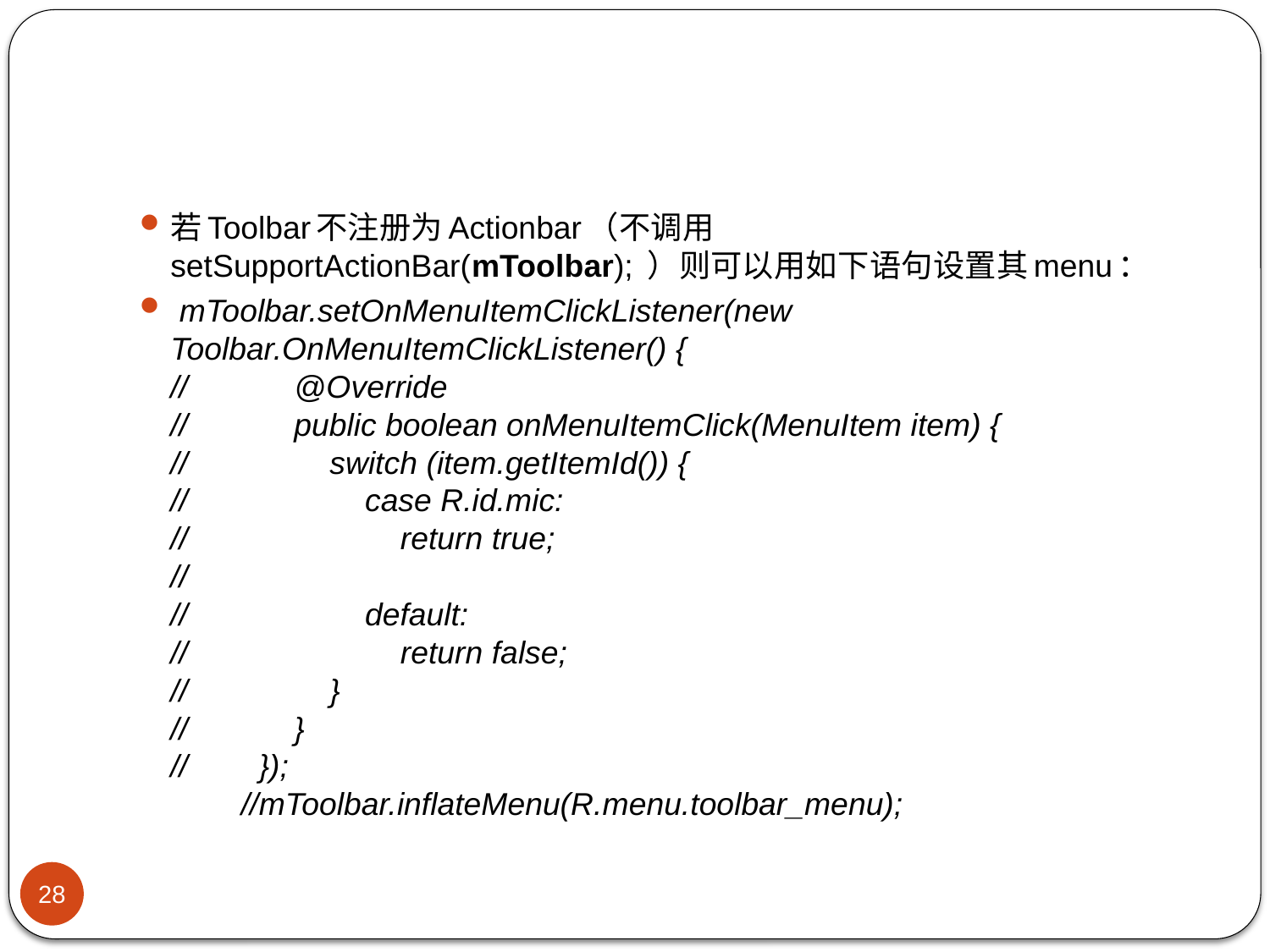

#
若Toolbar不注册为Actionbar（不调用setSupportActionBar(mToolbar); ）则可以用如下语句设置其menu：
 mToolbar.setOnMenuItemClickListener(new Toolbar.OnMenuItemClickListener() {
//            @Override
//            public boolean onMenuItemClick(MenuItem item) {
//                switch (item.getItemId()) {
//                    case R.id.mic:
//                        return true;
//
//                    default:
//                        return false;
//                }
//            }
//        });
        //mToolbar.inflateMenu(R.menu.toolbar_menu);
28